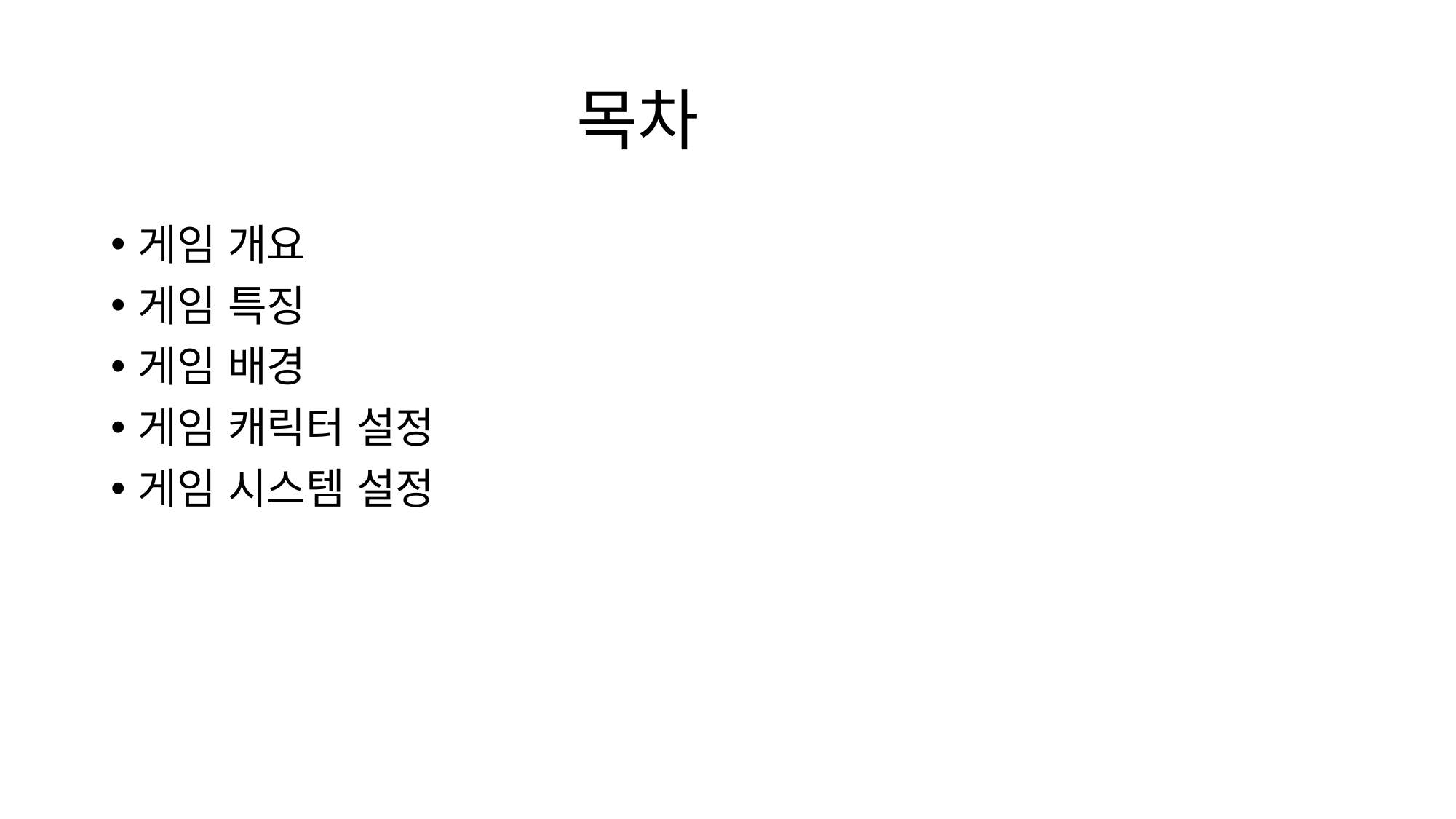

# 목차
게임 개요
게임 특징
게임 배경
게임 캐릭터 설정
게임 시스템 설정